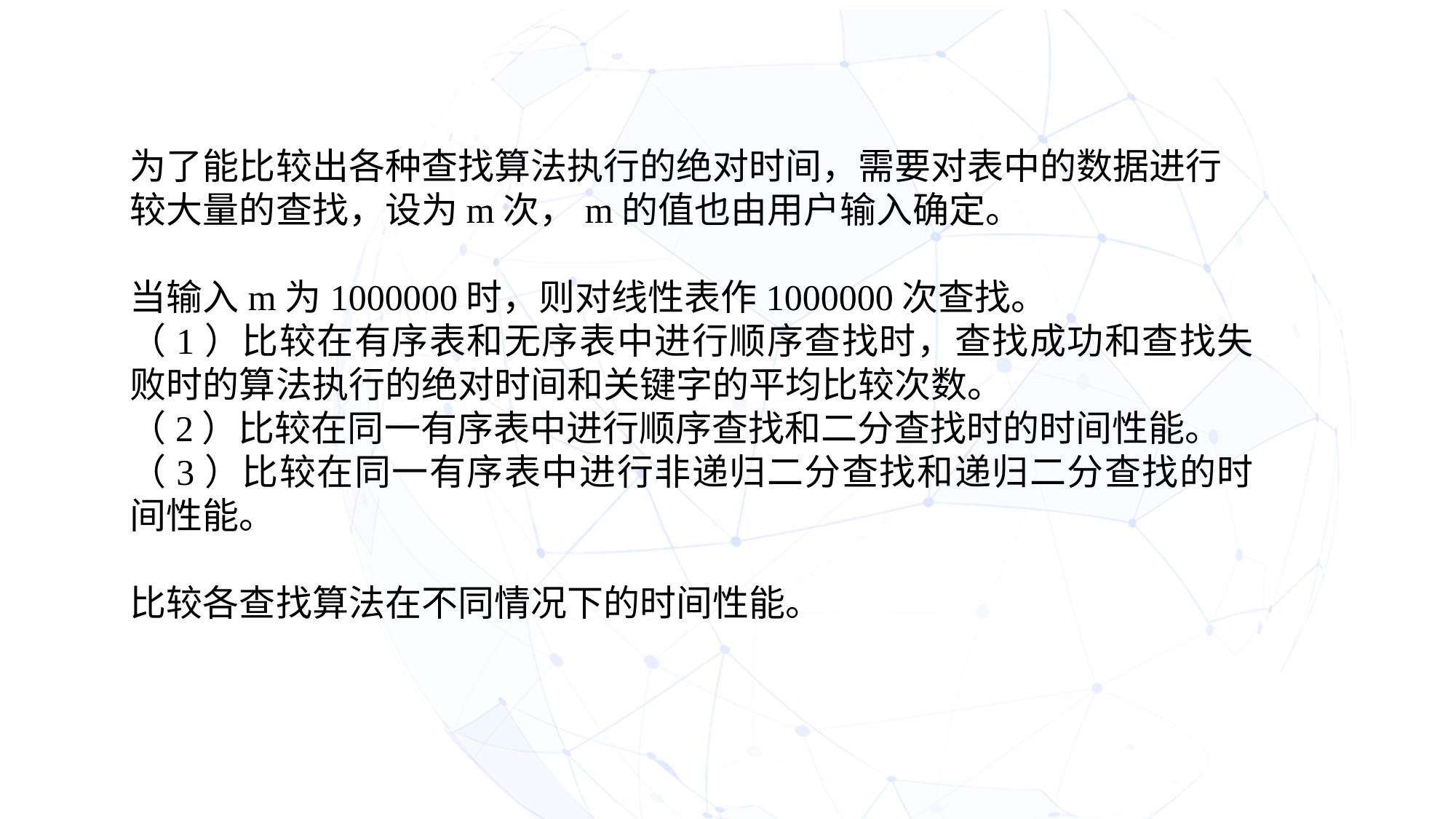

为了能比较出各种查找算法执行的绝对时间，需要对表中的数据进行较大量的查找，设为m次，m的值也由用户输入确定。

当输入m为1000000时，则对线性表作1000000次查找。
（1）比较在有序表和无序表中进行顺序查找时，查找成功和查找失败时的算法执行的绝对时间和关键字的平均比较次数。
（2）比较在同一有序表中进行顺序查找和二分查找时的时间性能。
（3）比较在同一有序表中进行非递归二分查找和递归二分查找的时间性能。

比较各查找算法在不同情况下的时间性能。